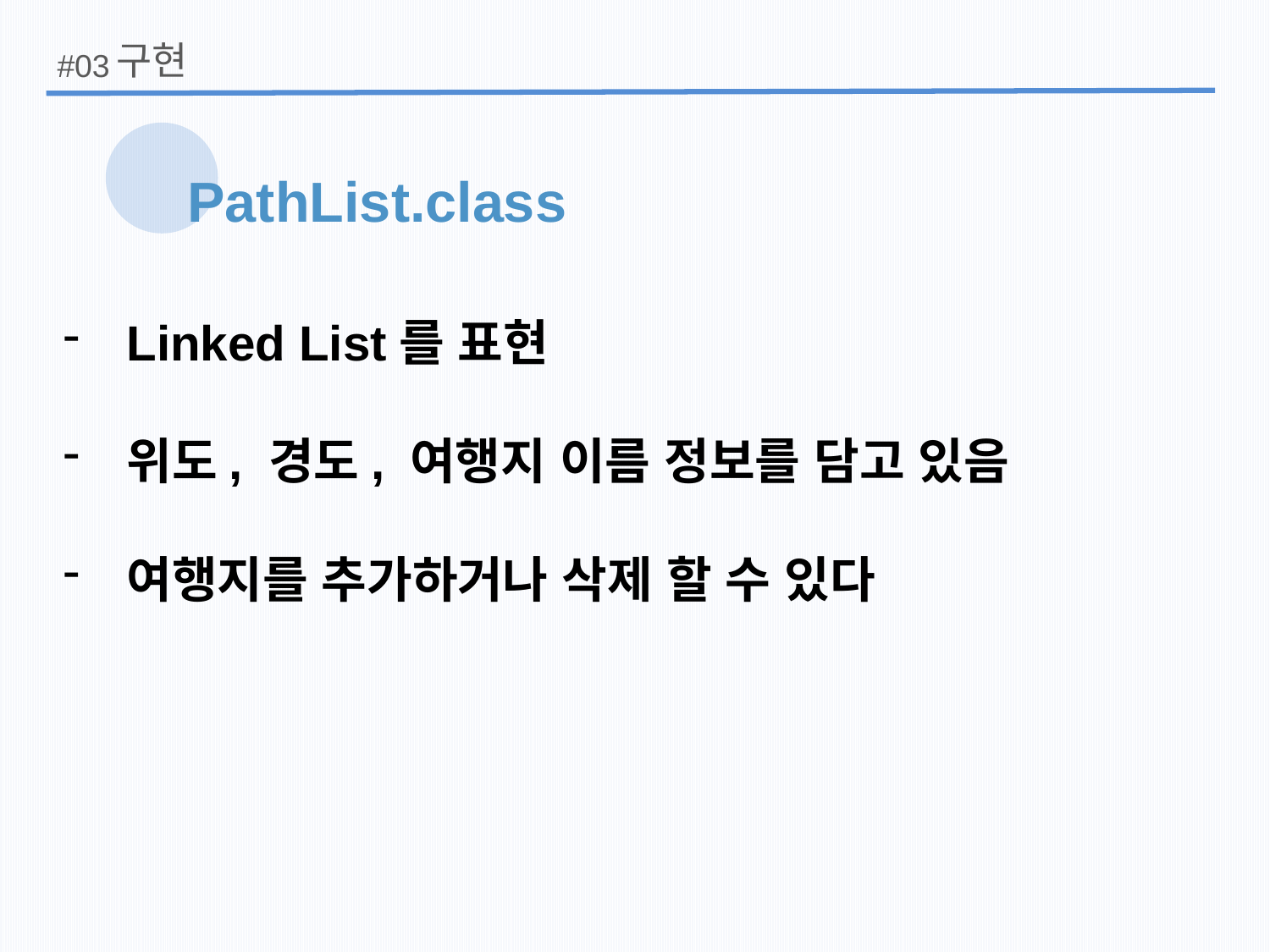

구현
#03

PathList.class
Linked List를 표현

위도, 경도, 여행지 이름 정보를 담고 있음

여행지를 추가하거나 삭제 할 수 있다